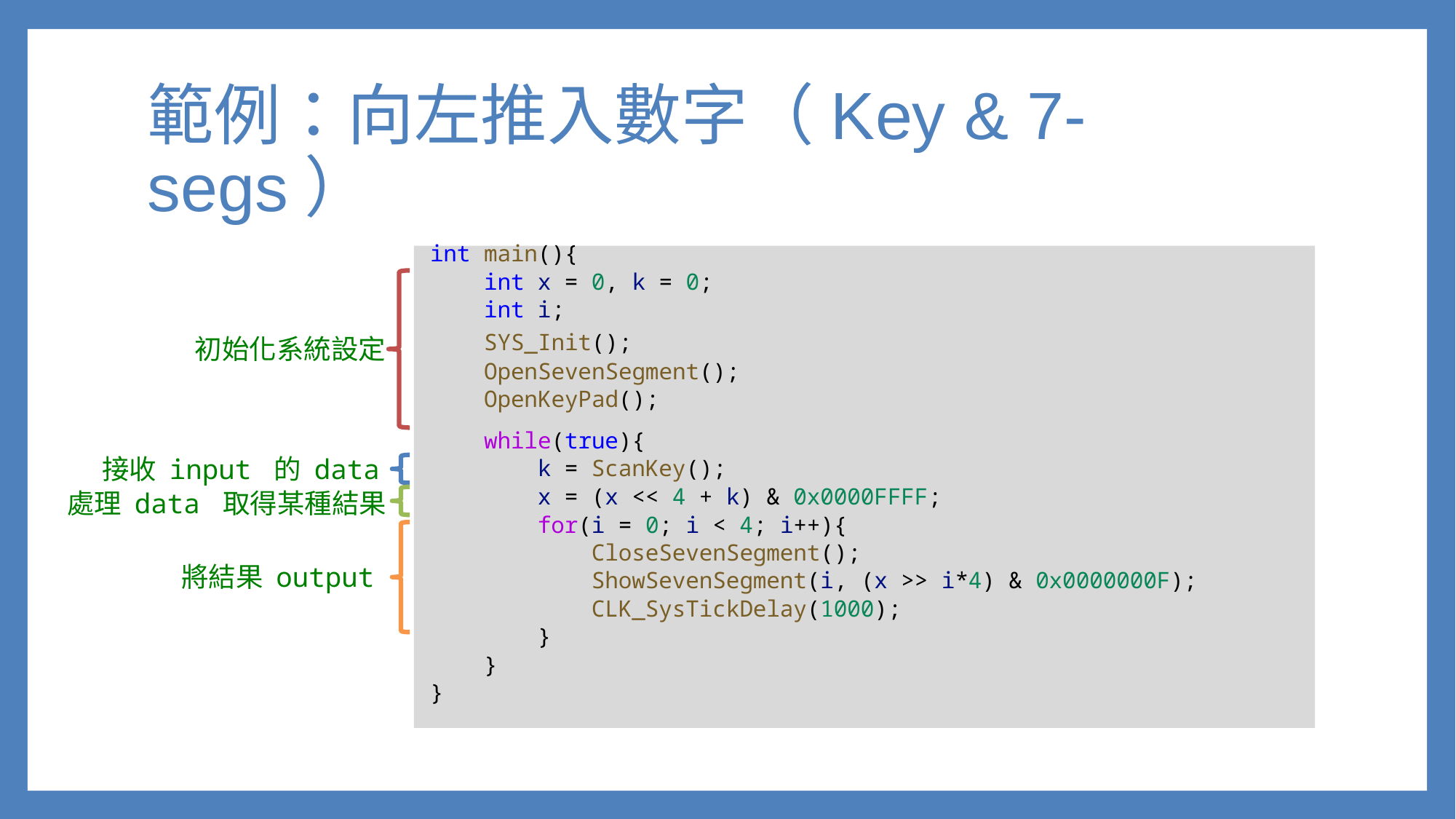

# 範例：向左推入數字（Key & 7-segs）
int main(){
    int x = 0, k = 0;
    int i;
    SYS_Init();
    OpenSevenSegment();
    OpenKeyPad();
    while(true){
        k = ScanKey();
        x = (x << 4 + k) & 0x0000FFFF;
        for(i = 0; i < 4; i++){
            CloseSevenSegment();
            ShowSevenSegment(i, (x >> i*4) & 0x0000000F);
            CLK_SysTickDelay(1000);
        }
    }
}

初始化系統設定
接收 input 的 data
處理 data 取得某種結果
將結果 output